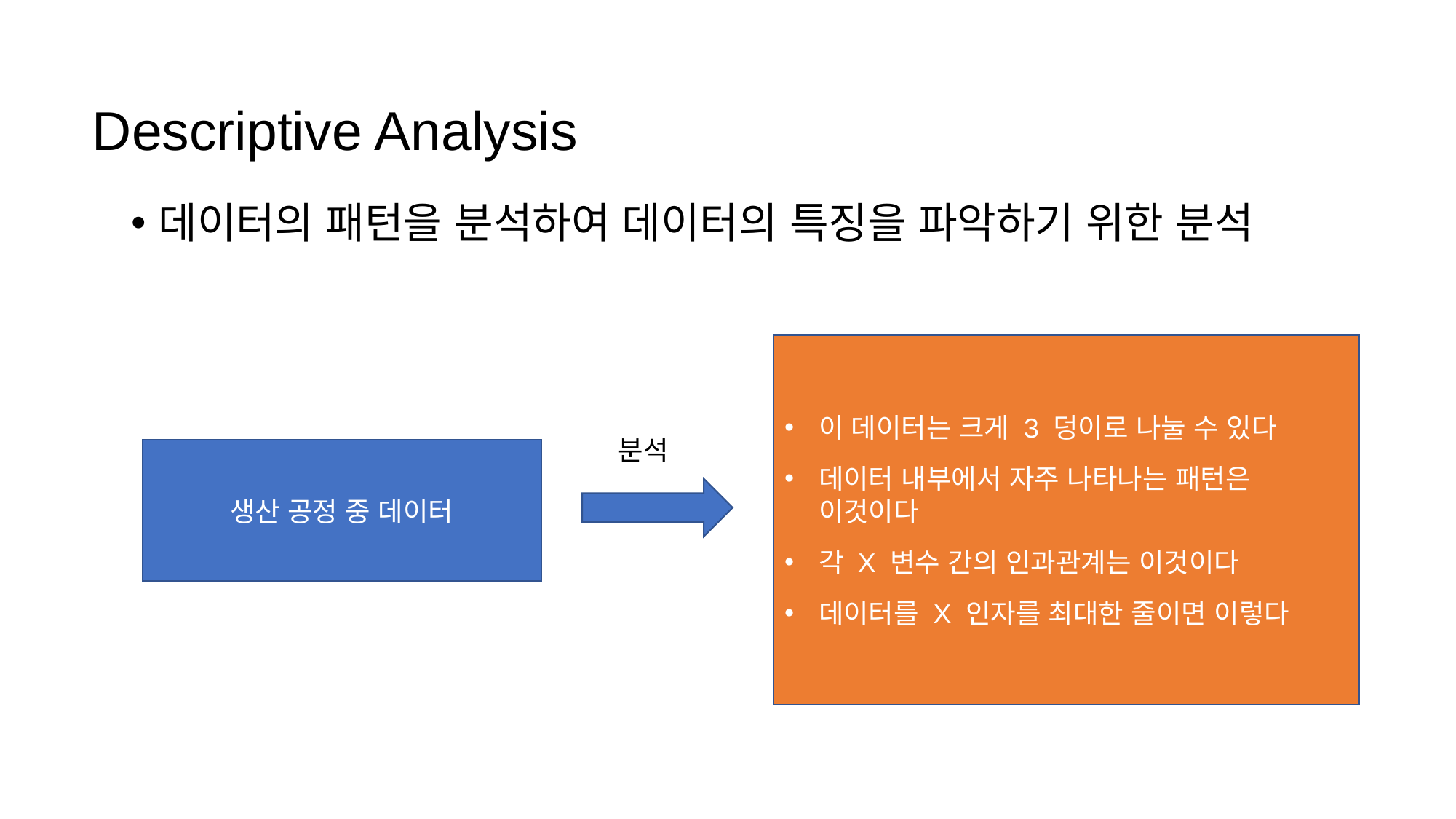

Descriptive Analysis
데이터의 패턴을 분석하여 데이터의 특징을 파악하기 위한 분석
이 데이터는 크게 3 덩이로 나눌 수 있다
데이터 내부에서 자주 나타나는 패턴은
이것이다
각 X 변수 간의 인과관계는 이것이다
데이터를 X 인자를 최대한 줄이면 이렇다
분석
생산 공정 중 데이터